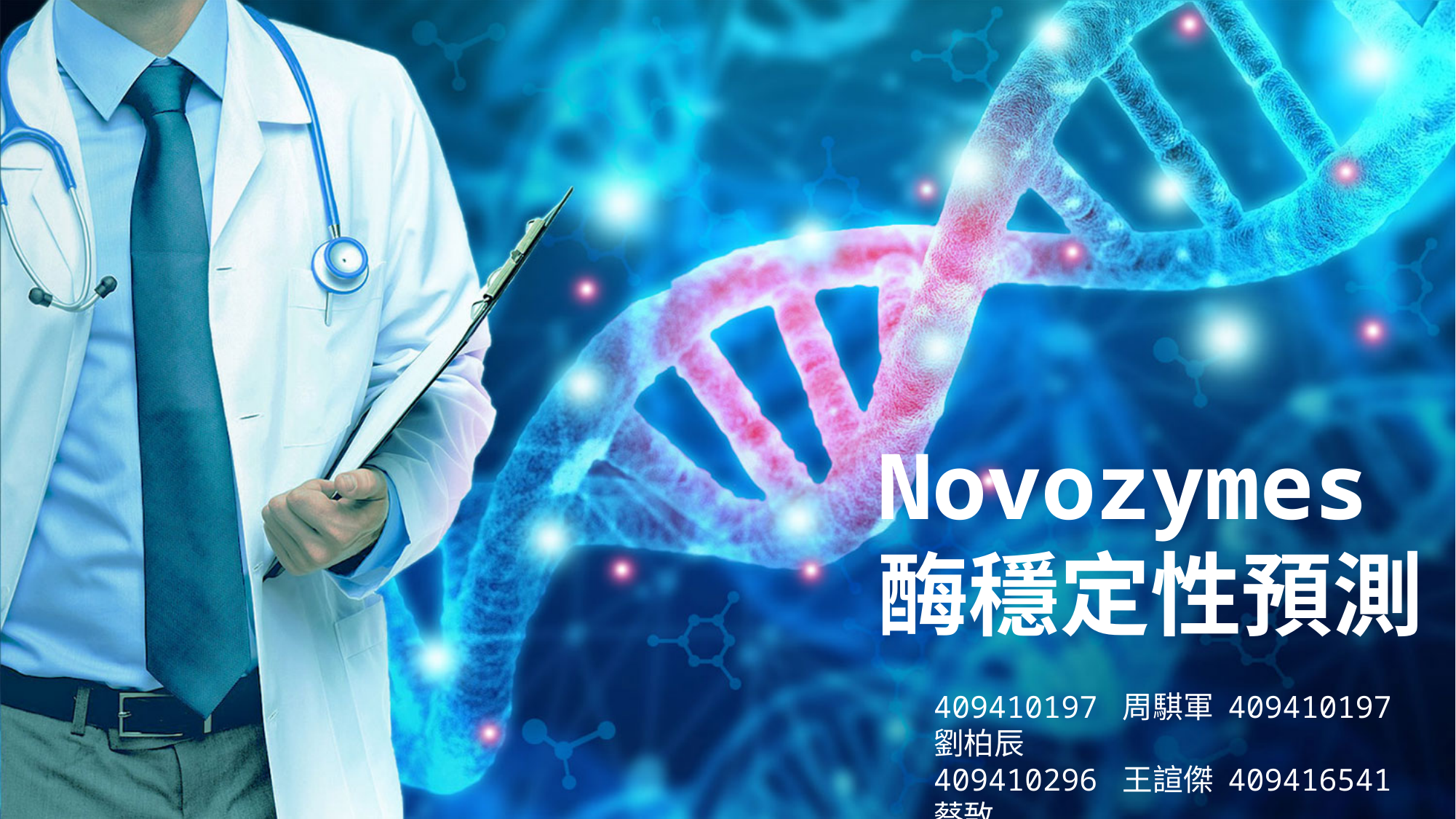

Novozymes
酶穩定性預測
409410197 周騏軍 409410197 劉柏辰
409410296 王諠傑 409416541 蔡敔